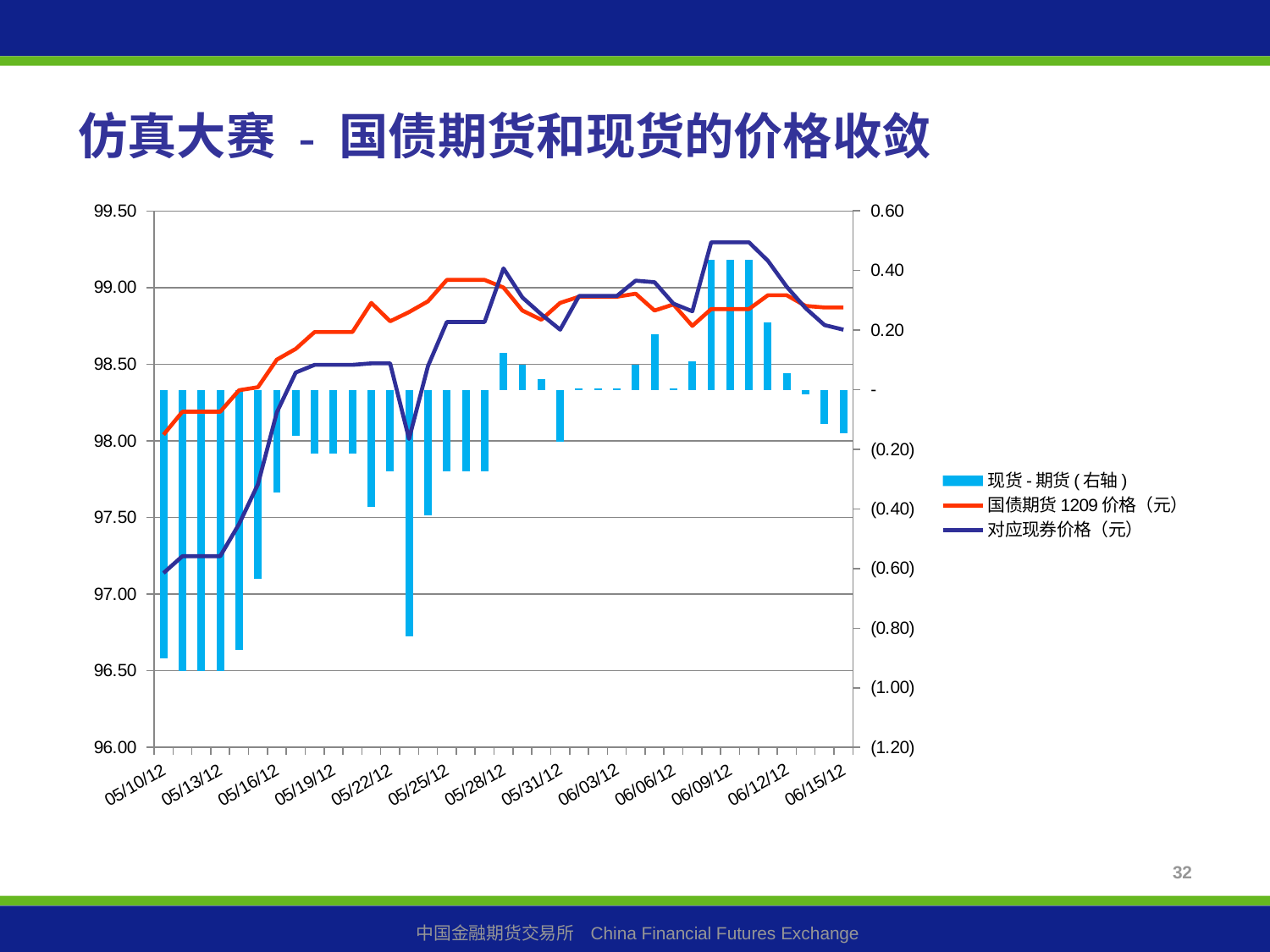

仿真大赛 - 国债期货和现货的价格收敛

### Chart

| Category | 现货-期货(右轴) | 国债期货1209价格（元） | 对应现券价格（元） |
|---|---|---|---|
| 41039 | -0.9027017442083295 | 98.04 | 97.13729825579165 |
| 41040 | -0.9428335859981729 | 98.19 | 97.24716641400182 |
| 41041 | -0.9428335859981729 | 98.19 | 97.24716641400182 |
| 41042 | -0.9428335859981729 | 98.19 | 97.24716641400182 |
| 41043 | -0.87308528396062 | 98.33 | 97.45691471603938 |
| 41044 | -0.6333969100093526 | 98.35 | 97.71660308999073 |
| 41045 | -0.34396023402055687 | 98.53 | 98.18603976597944 |
| 41046 | -0.1542718600692865 | 98.6 | 98.44572813993071 |
| 41047 | -0.21433178815557596 | 98.71000000000002 | 98.49566821184443 |
| 41048 | -0.21433178815557596 | 98.71000000000002 | 98.49566821184443 |
| 41049 | -0.21433178815557596 | 98.71000000000002 | 98.49566821184443 |
| 41050 | -0.39434377377284646 | 98.9 | 98.50565622622716 |
| 41051 | -0.2743437737728417 | 98.78 | 98.50565622622716 |
| 41052 | -0.8275248199923908 | 98.84 | 98.01247518000761 |
| 41053 | -0.4225855310779851 | 98.91000000000003 | 98.4874144689221 |
| 41054 | -0.27466738543884633 | 99.05 | 98.77533261456105 |
| 41055 | -0.27466738543884633 | 99.05 | 98.77533261456105 |
| 41056 | -0.27466738543884633 | 99.05 | 98.77533261456105 |
| 41057 | 0.12491311795707816 | 99.0 | 99.12491311795708 |
| 41058 | 0.08514084468500023 | 98.85 | 98.93514084468492 |
| 41059 | 0.03527268647484051 | 98.79 | 98.82527268647478 |
| 41060 | -0.17460745735255045 | 98.9 | 98.7253925426474 |
| 41061 | 0.0051288590677529555 | 98.94000000000003 | 98.94512885906776 |
| 41062 | 0.0051288590677529555 | 98.94000000000003 | 98.94512885906776 |
| 41063 | 0.0051288590677529555 | 98.94000000000003 | 98.94512885906776 |
| 41064 | 0.0850090028951485 | 98.96000000000002 | 99.04500900289514 |
| 41065 | 0.18502098851240606 | 98.85 | 99.03502098851244 |
| 41066 | 0.005188787154025931 | 98.89 | 98.89518878715397 |
| 41067 | 0.09524871524033068 | 98.75 | 98.84524871524033 |
| 41068 | 0.4349917371174287 | 98.86 | 99.29499173711747 |
| 41069 | 0.4349917371174287 | 98.86 | 99.29499173711747 |
| 41070 | 0.4349917371174287 | 98.86 | 99.29499173711747 |
| 41071 | 0.2248531898707712 | 98.95 | 99.17485318987077 |
| 41072 | 0.055056945364185574 | 98.95 | 99.0050569453642 |
| 41073 | -0.014775255994166521 | 98.88 | 98.86522474400587 |
| 41074 | -0.11464341420432335 | 98.86999999999999 | 98.75535658579568 |
| 41075 | -0.1446074573525494 | 98.86999999999999 | 98.7253925426474 |
32